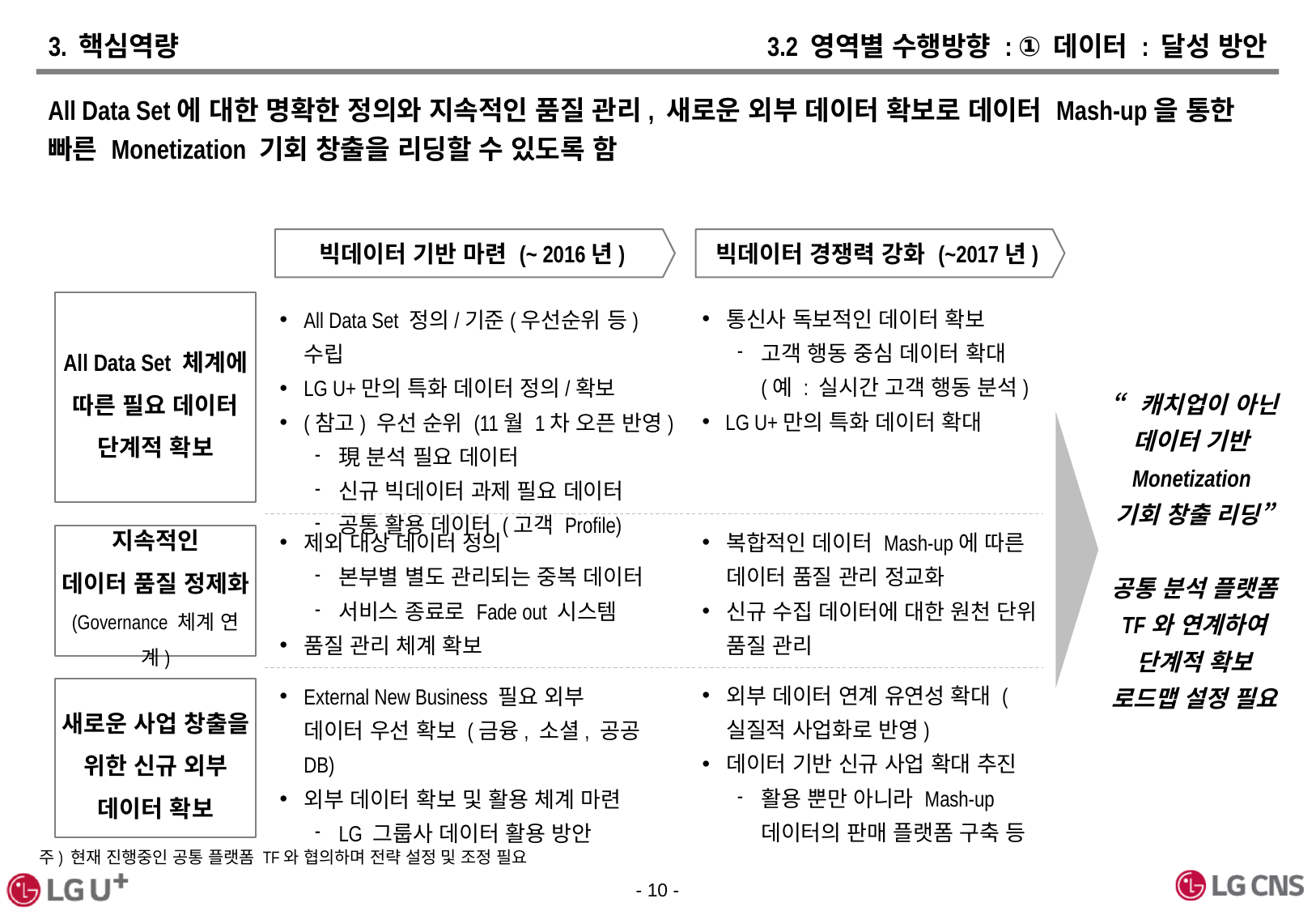

# 3. 핵심역량
3.2 영역별 수행방향 : ① 데이터 : 달성 방안
All Data Set에 대한 명확한 정의와 지속적인 품질 관리, 새로운 외부 데이터 확보로 데이터 Mash-up을 통한 빠른 Monetization 기회 창출을 리딩할 수 있도록 함
빅데이터 기반 마련 (~ 2016년)
빅데이터 경쟁력 강화 (~2017년)
통신사 독보적인 데이터 확보
고객 행동 중심 데이터 확대
(예 : 실시간 고객 행동 분석)
LG U+만의 특화 데이터 확대
All Data Set 체계에 따른 필요 데이터 단계적 확보
All Data Set 정의/기준(우선순위 등) 수립
LG U+만의 특화 데이터 정의/확보
(참고) 우선 순위 (11월 1차 오픈 반영)
現 분석 필요 데이터
신규 빅데이터 과제 필요 데이터
공통 활용 데이터 (고객 Profile)
“캐치업이 아닌
데이터 기반
Monetization
기회 창출 리딩”

공통 분석 플랫폼 TF와 연계하여
단계적 확보 로드맵 설정 필요

제외 대상 데이터 정의
본부별 별도 관리되는 중복 데이터
서비스 종료로 Fade out 시스템
품질 관리 체계 확보
복합적인 데이터 Mash-up에 따른 데이터 품질 관리 정교화
신규 수집 데이터에 대한 원천 단위 품질 관리
지속적인
데이터 품질 정제화
(Governance 체계 연계)
외부 데이터 연계 유연성 확대 (실질적 사업화로 반영)
데이터 기반 신규 사업 확대 추진
활용 뿐만 아니라 Mash-up 데이터의 판매 플랫폼 구축 등
External New Business 필요 외부 데이터 우선 확보 (금융, 소셜, 공공 DB)
외부 데이터 확보 및 활용 체계 마련
LG 그룹사 데이터 활용 방안
새로운 사업 창출을 위한 신규 외부
데이터 확보
주) 현재 진행중인 공통 플랫폼 TF와 협의하며 전략 설정 및 조정 필요